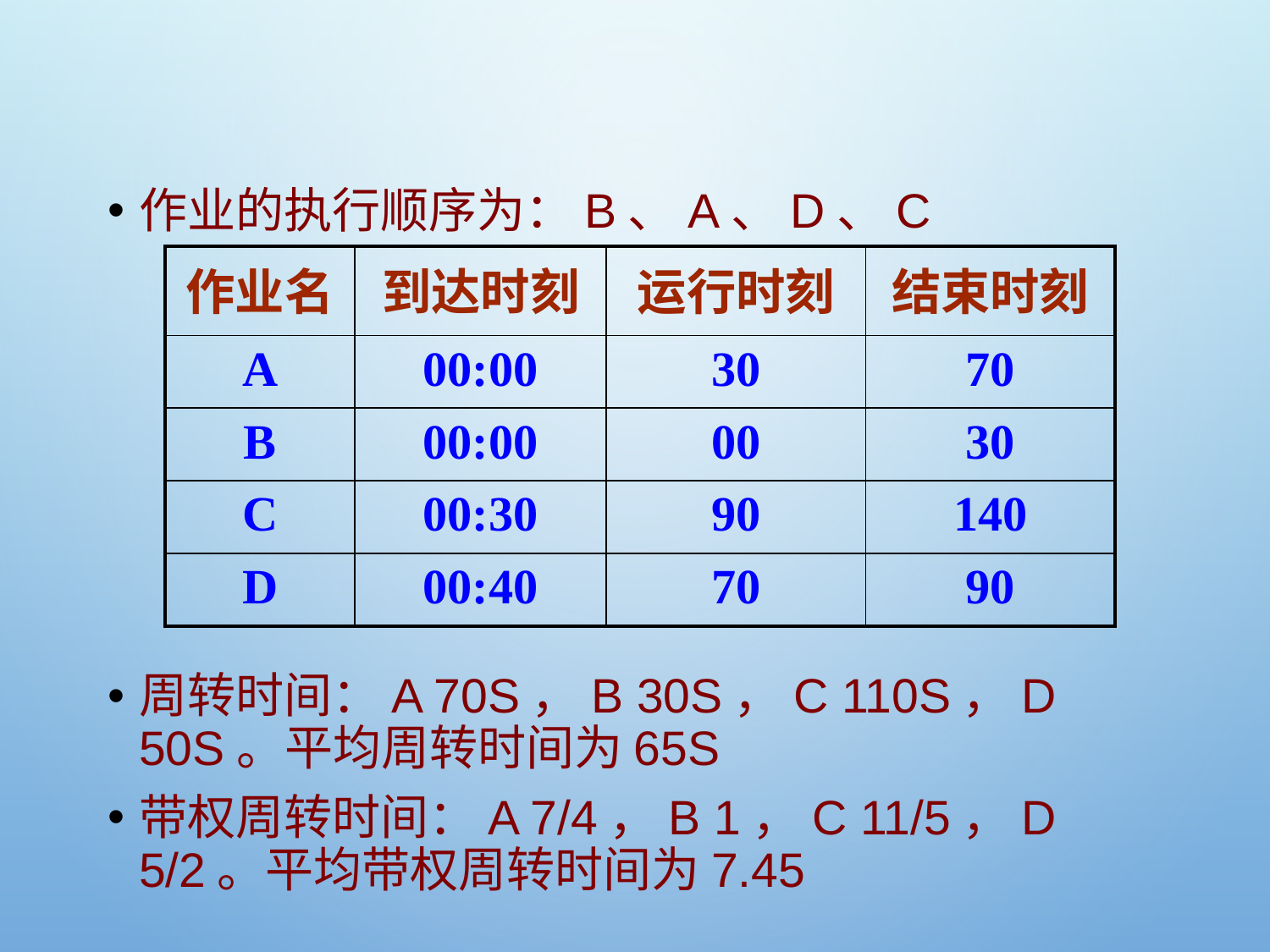

13
#
作业的执行顺序为：B、A、D、C

周转时间：A 70s，B 30s，C 110s，D 50s。平均周转时间为65s
带权周转时间：A 7/4，B 1，C 11/5，D 5/2。平均带权周转时间为7.45
| 作业名 | 到达时刻 | 运行时刻 | 结束时刻 |
| --- | --- | --- | --- |
| A | 00:00 | 30 | 70 |
| B | 00:00 | 00 | 30 |
| C | 00:30 | 90 | 140 |
| D | 00:40 | 70 | 90 |